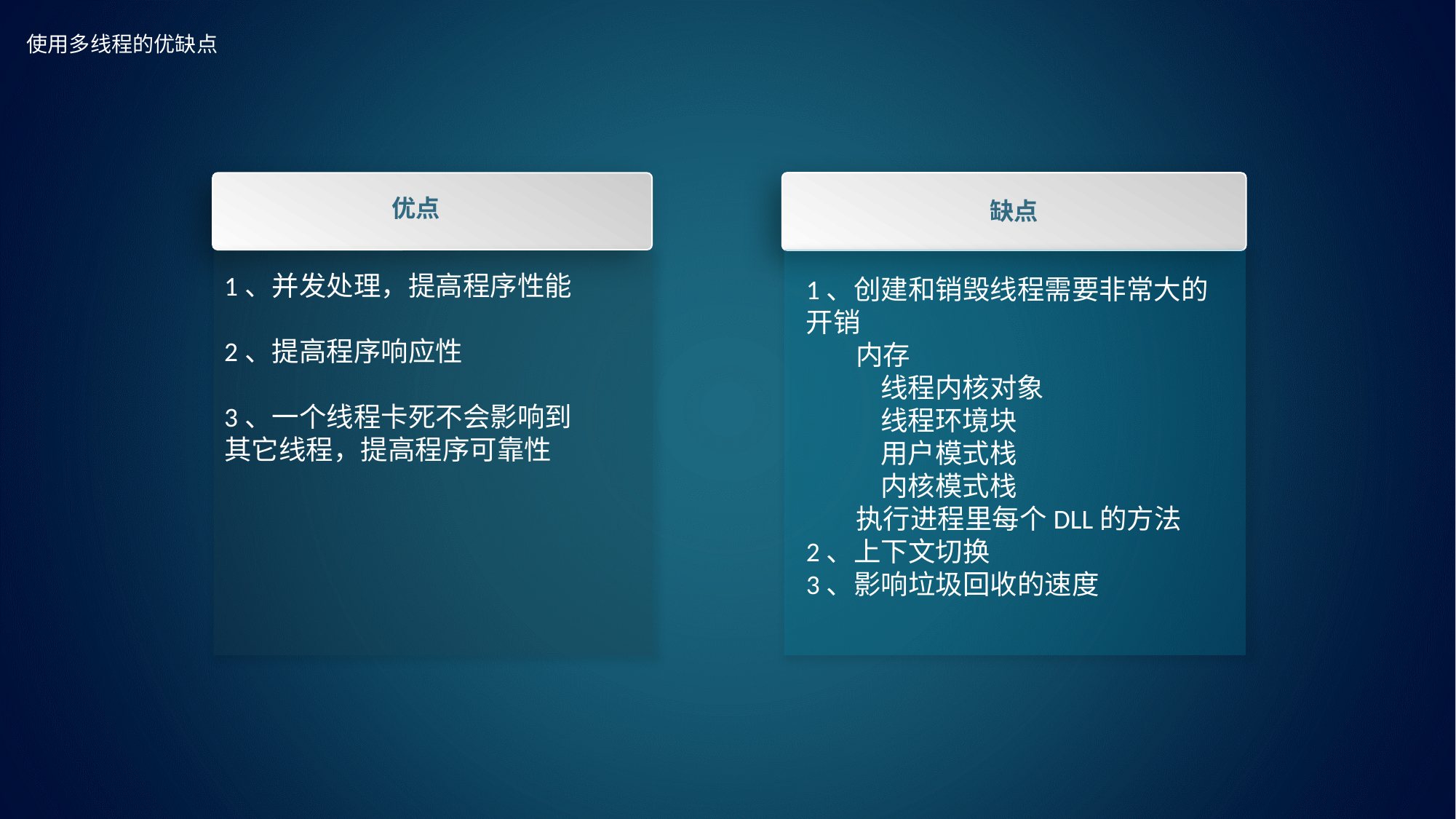

# 使用多线程的优缺点

缺点

优点

1、并发处理，提高程序性能

2、提高程序响应性

3、一个线程卡死不会影响到其它线程，提高程序可靠性
1、创建和销毁线程需要非常大的开销
       内存
           线程内核对象
           线程环境块
           用户模式栈
           内核模式栈
       执行进程里每个DLL的方法
2、上下文切换
3、影响垃圾回收的速度